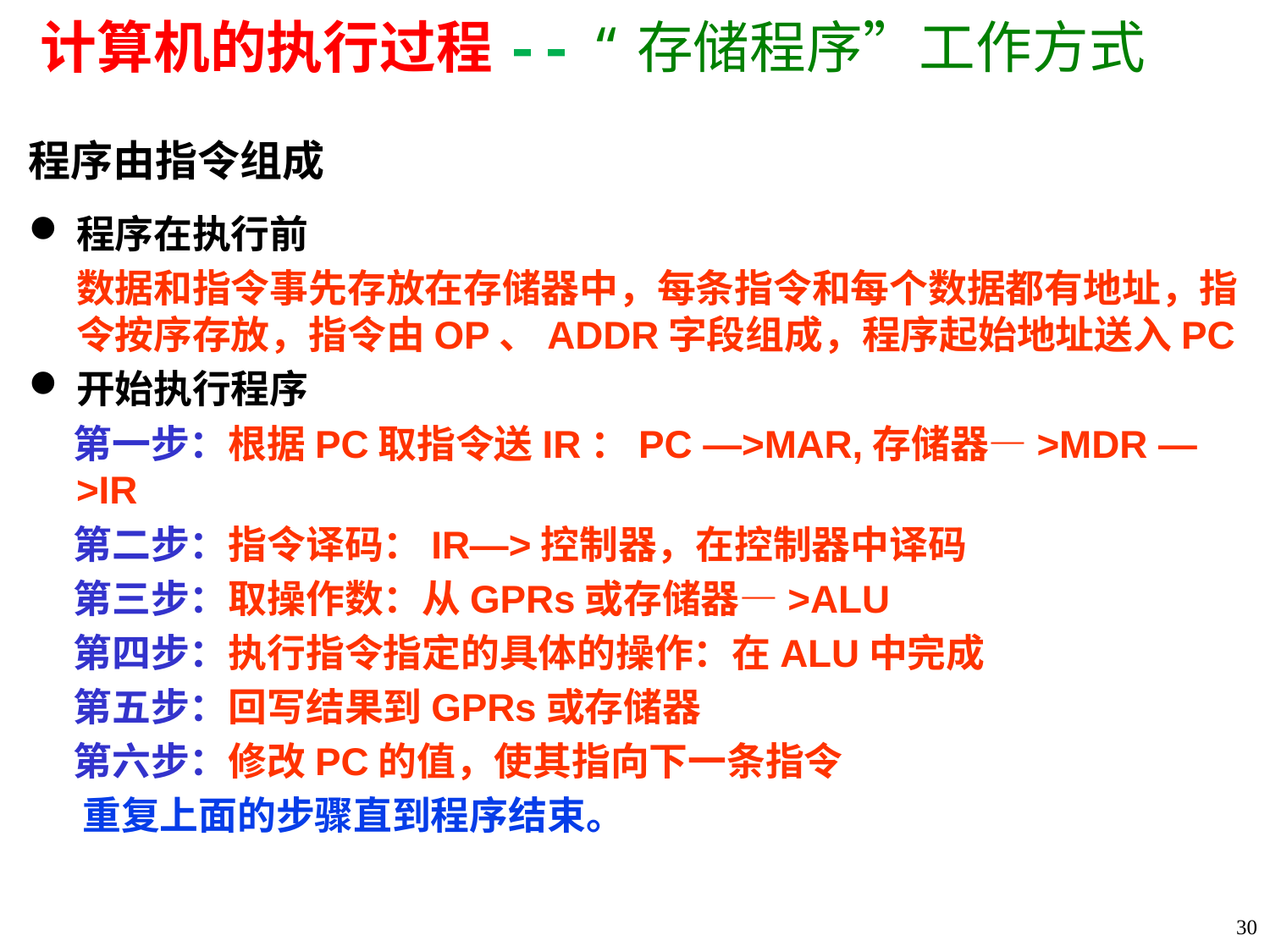

计算机的执行过程-- “存储程序”工作方式
程序由指令组成
程序在执行前
	数据和指令事先存放在存储器中，每条指令和每个数据都有地址，指令按序存放，指令由OP、ADDR字段组成，程序起始地址送入PC
开始执行程序
    第一步：根据PC取指令送IR：PC —>MAR,存储器—>MDR —>IR
    第二步：指令译码：IR—>控制器，在控制器中译码
    第三步：取操作数：从GPRs或存储器—>ALU
    第四步：执行指令指定的具体的操作：在ALU中完成
    第五步：回写结果到GPRs或存储器
    第六步：修改PC的值，使其指向下一条指令
     重复上面的步骤直到程序结束。
30